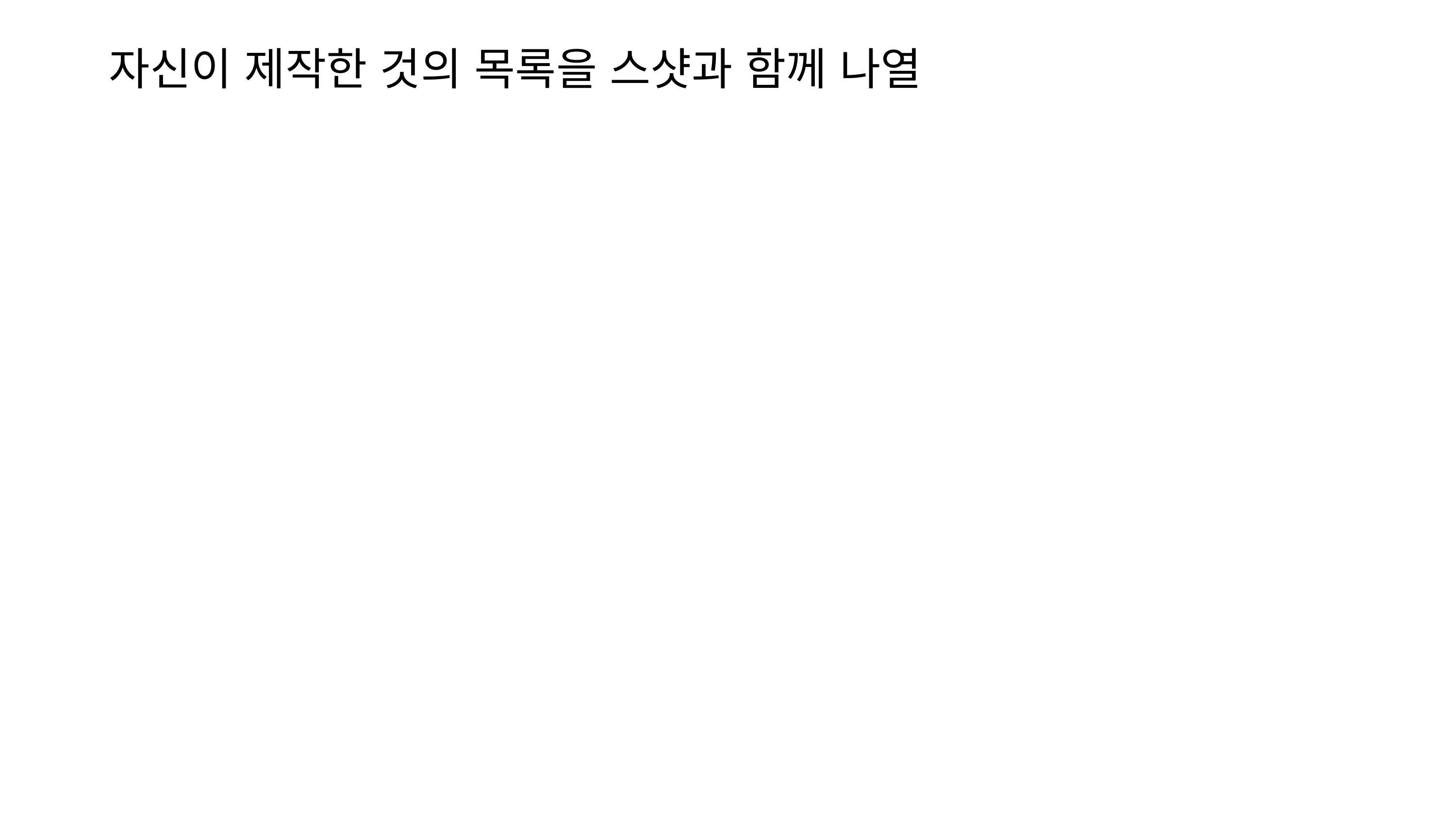

# 자신이 제작한 것의 목록을 스샷과 함께 나열